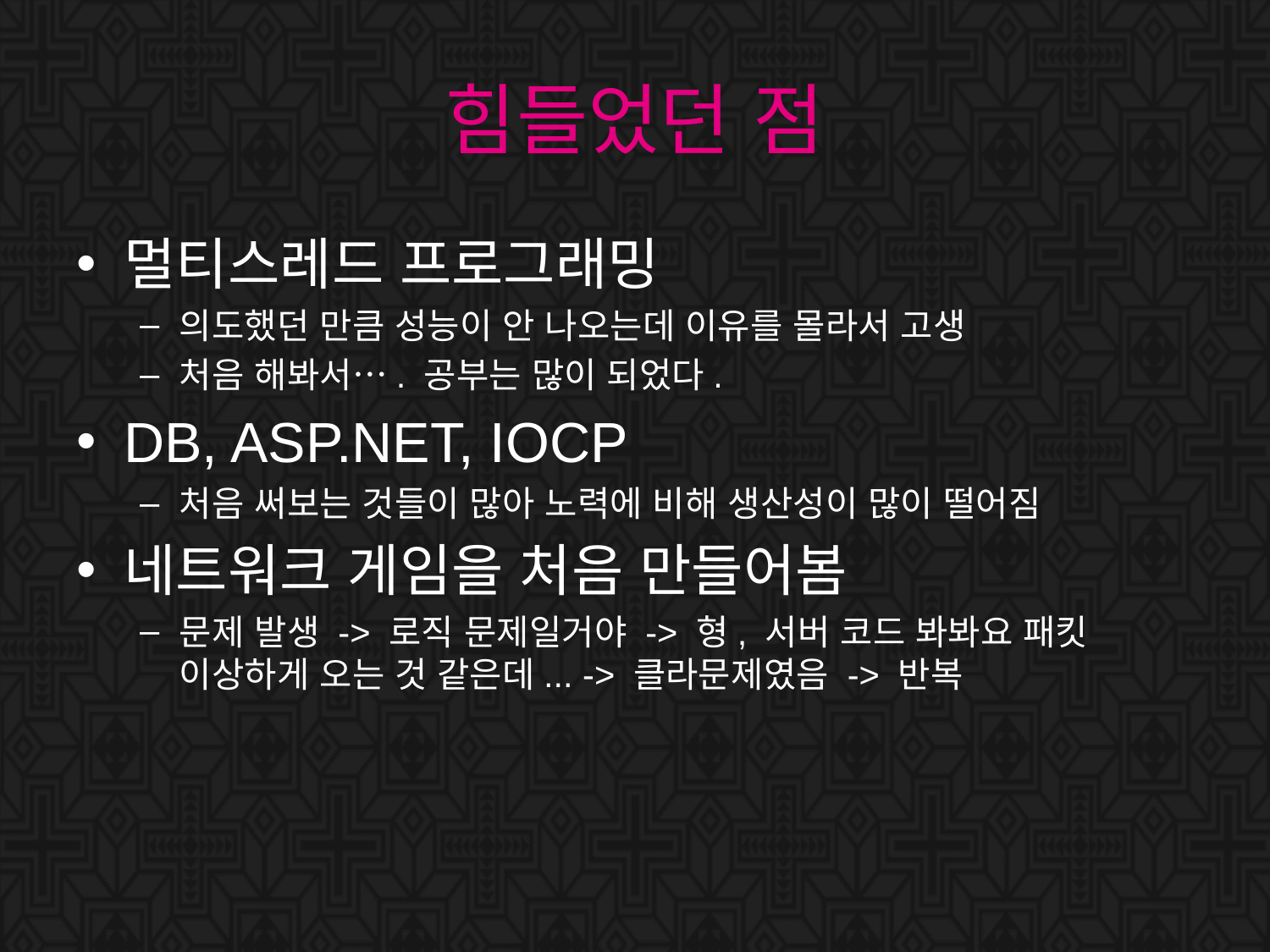

# 힘들었던 점
멀티스레드 프로그래밍
의도했던 만큼 성능이 안 나오는데 이유를 몰라서 고생
처음 해봐서…. 공부는 많이 되었다.
DB, ASP.NET, IOCP
처음 써보는 것들이 많아 노력에 비해 생산성이 많이 떨어짐
네트워크 게임을 처음 만들어봄
문제 발생 -> 로직 문제일거야 -> 형, 서버 코드 봐봐요 패킷 이상하게 오는 것 같은데... -> 클라문제였음 -> 반복